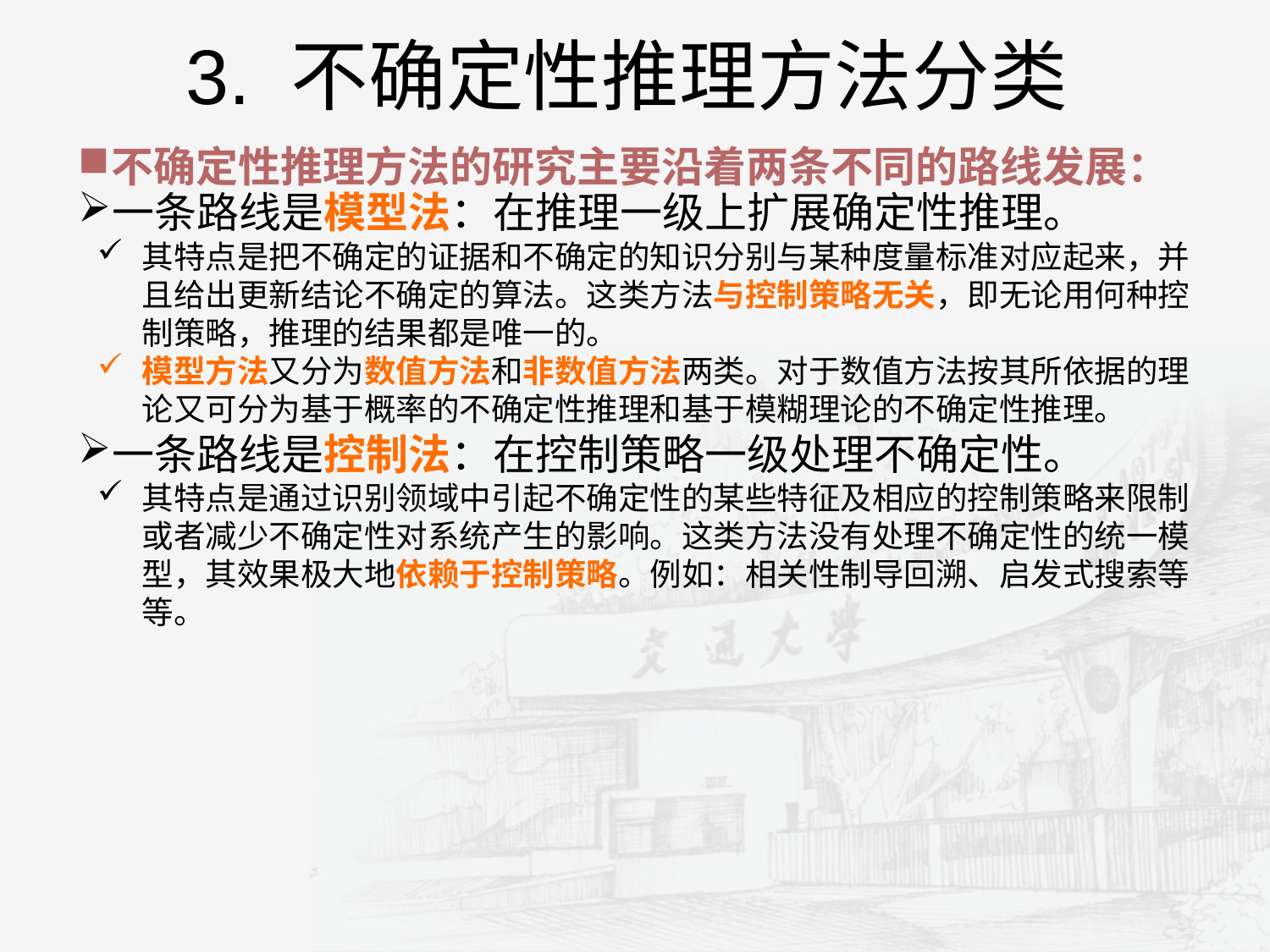

3. 不确定性推理方法分类
不确定性推理方法的研究主要沿着两条不同的路线发展：
一条路线是模型法：在推理一级上扩展确定性推理。
其特点是把不确定的证据和不确定的知识分别与某种度量标准对应起来，并且给出更新结论不确定的算法。这类方法与控制策略无关，即无论用何种控制策略，推理的结果都是唯一的。
模型方法又分为数值方法和非数值方法两类。对于数值方法按其所依据的理论又可分为基于概率的不确定性推理和基于模糊理论的不确定性推理。
一条路线是控制法：在控制策略一级处理不确定性。
其特点是通过识别领域中引起不确定性的某些特征及相应的控制策略来限制或者减少不确定性对系统产生的影响。这类方法没有处理不确定性的统一模型，其效果极大地依赖于控制策略。例如：相关性制导回溯、启发式搜索等等。

9